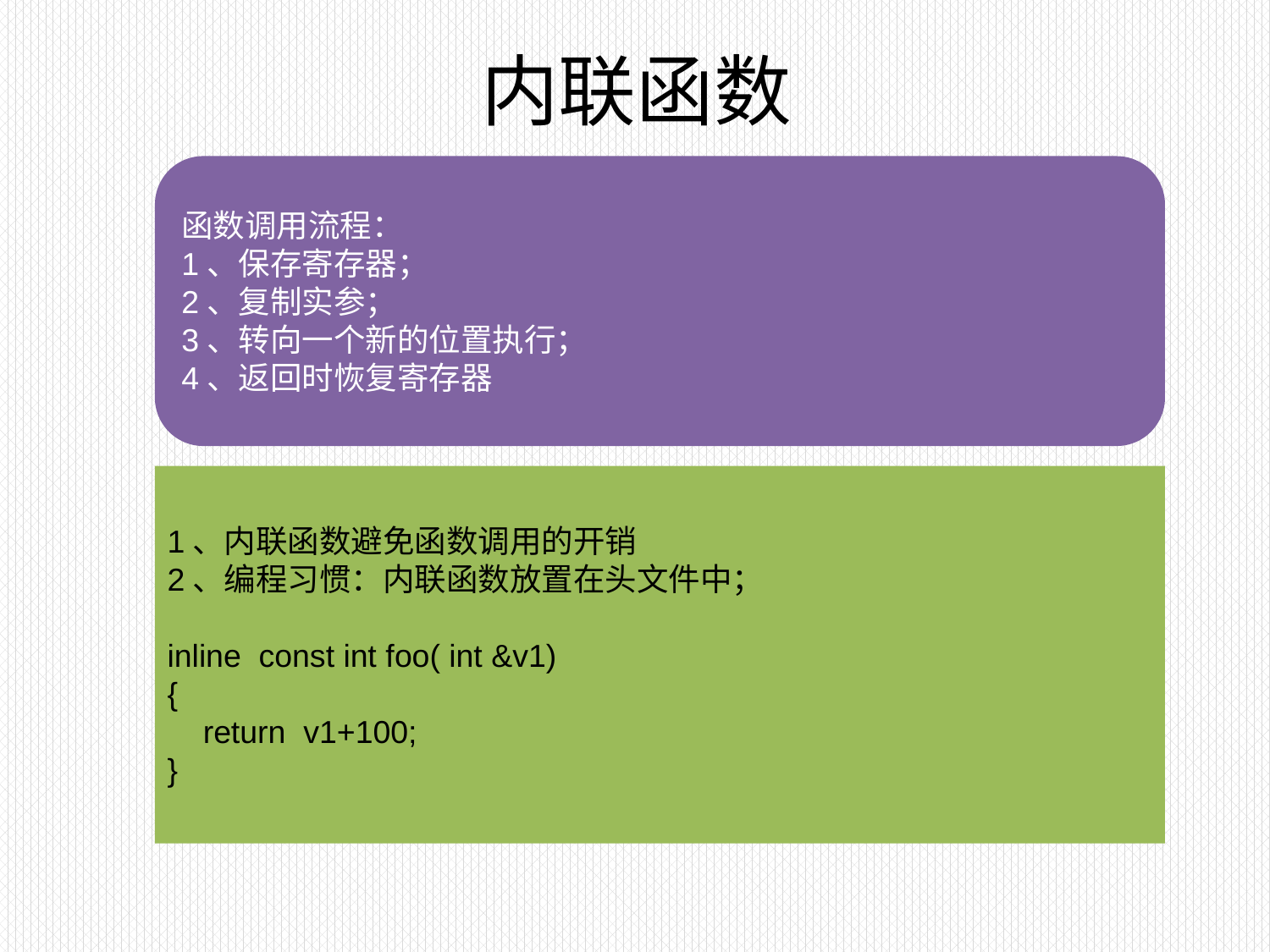

# 内联函数
函数调用流程：
1、保存寄存器；
2、复制实参；
3、转向一个新的位置执行；
4、返回时恢复寄存器
1、内联函数避免函数调用的开销
2、编程习惯：内联函数放置在头文件中；

inline  const int foo( int &v1)
{
    return  v1+100;
}